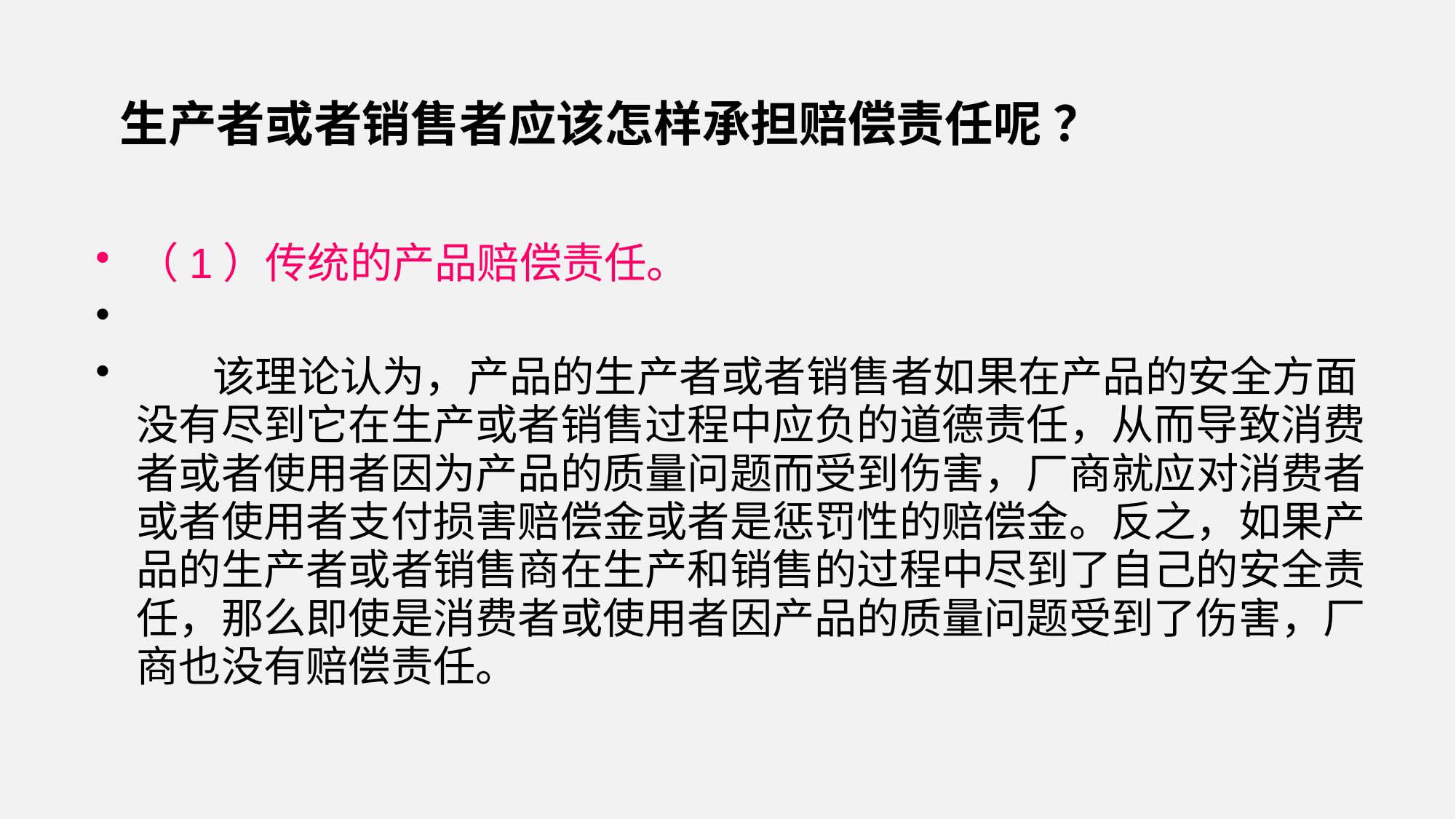

生产者或者销售者应该怎样承担赔偿责任呢 ？
（1）传统的产品赔偿责任。

       该理论认为，产品的生产者或者销售者如果在产品的安全方面没有尽到它在生产或者销售过程中应负的道德责任，从而导致消费者或者使用者因为产品的质量问题而受到伤害，厂商就应对消费者或者使用者支付损害赔偿金或者是惩罚性的赔偿金。反之，如果产品的生产者或者销售商在生产和销售的过程中尽到了自己的安全责任，那么即使是消费者或使用者因产品的质量问题受到了伤害，厂商也没有赔偿责任。